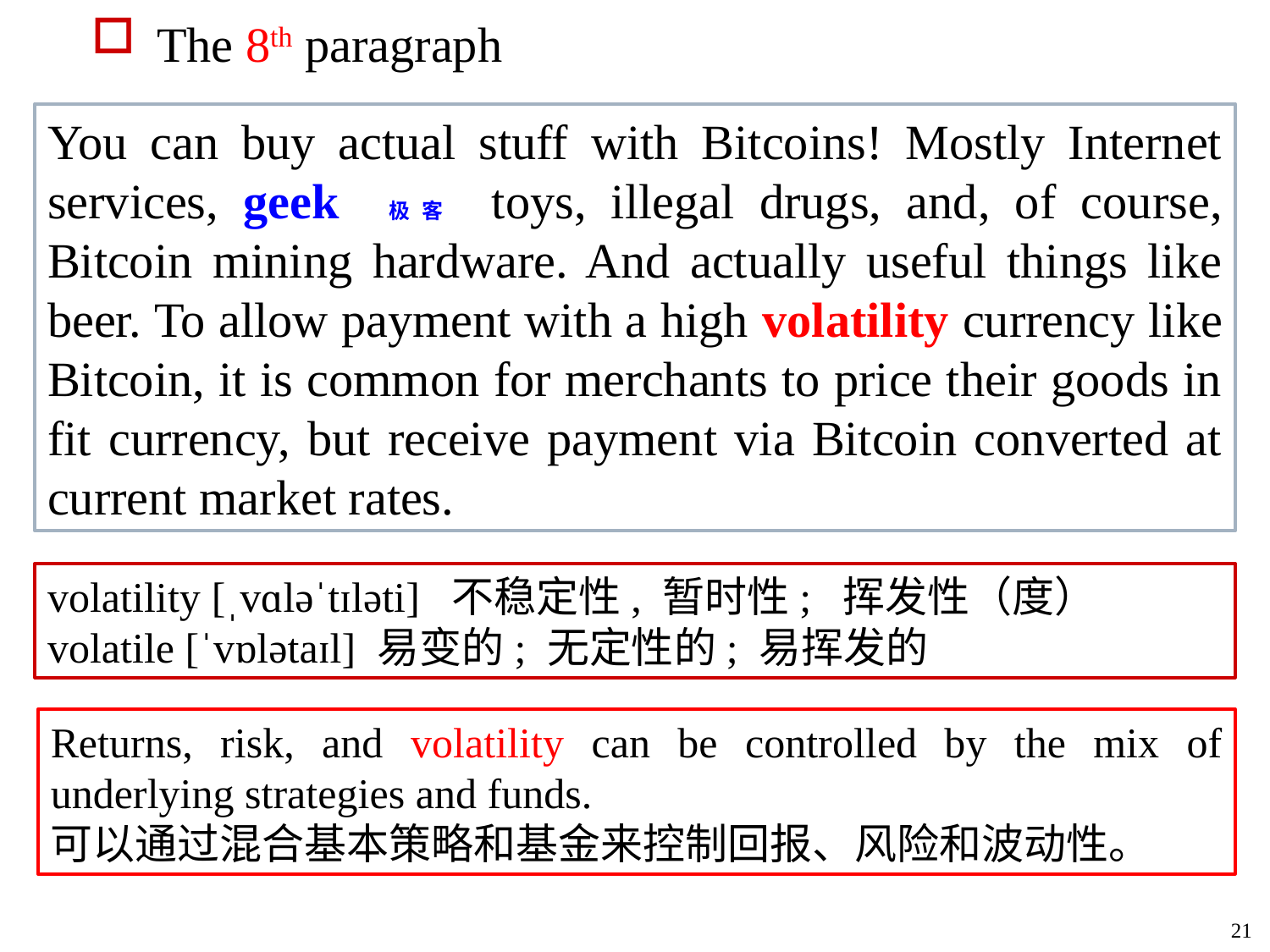

The 8th paragraph
You can buy actual stuff with Bitcoins! Mostly Internet services, geek 极客 toys, illegal drugs, and, of course, Bitcoin mining hardware. And actually useful things like beer. To allow payment with a high volatility currency like Bitcoin, it is common for merchants to price their goods in fit currency, but receive payment via Bitcoin converted at current market rates.
volatility [ˌvɑləˈtɪləti]  不稳定性, 暂时性;  挥发性（度）
volatile [ˈvɒlətaɪl] 易变的; 无定性的; 易挥发的
Returns, risk, and volatility can be controlled by the mix of underlying strategies and funds.
可以通过混合基本策略和基金来控制回报、风险和波动性。
21